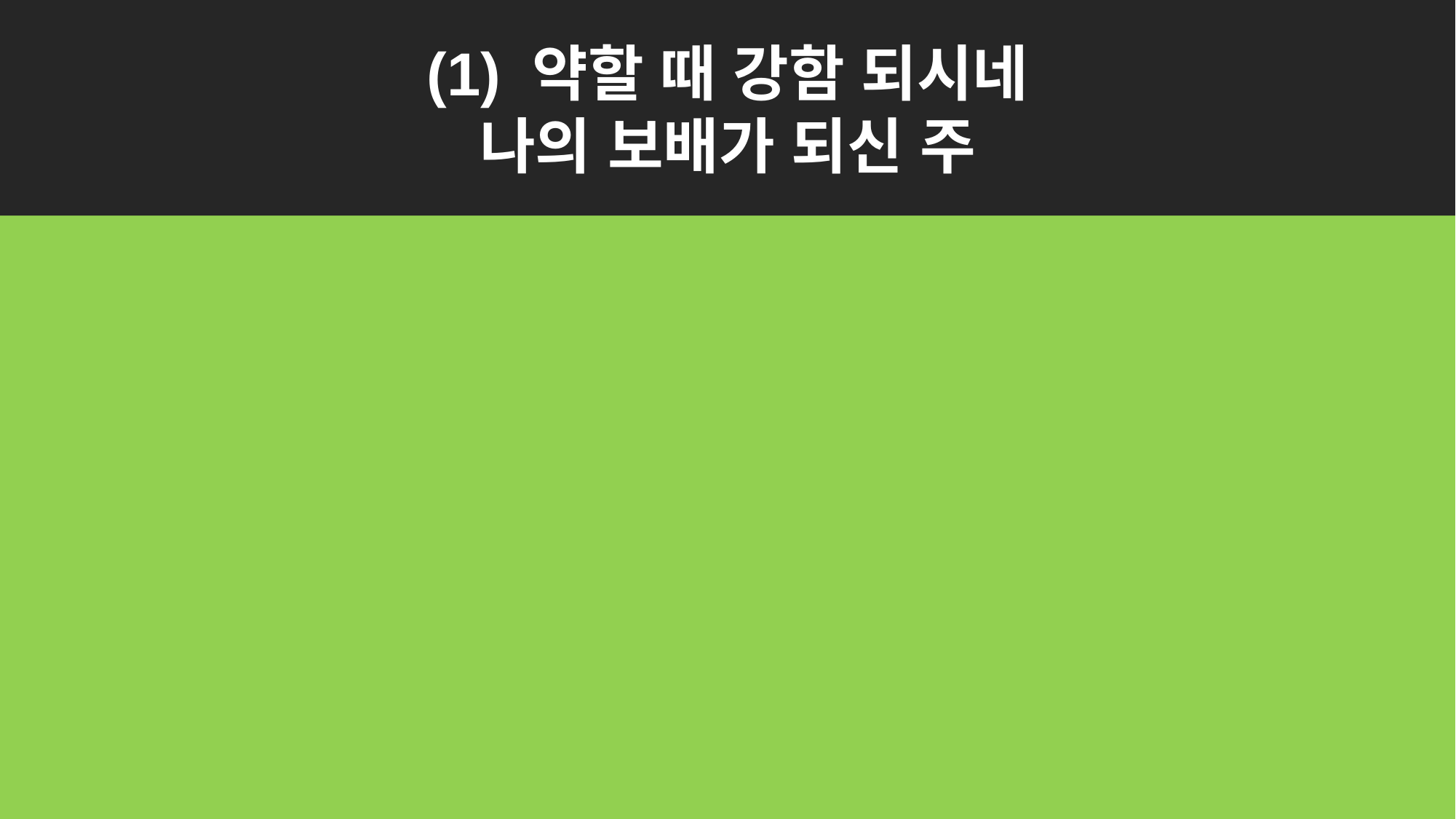

(1) 약할 때 강함 되시네
나의 보배가 되신 주